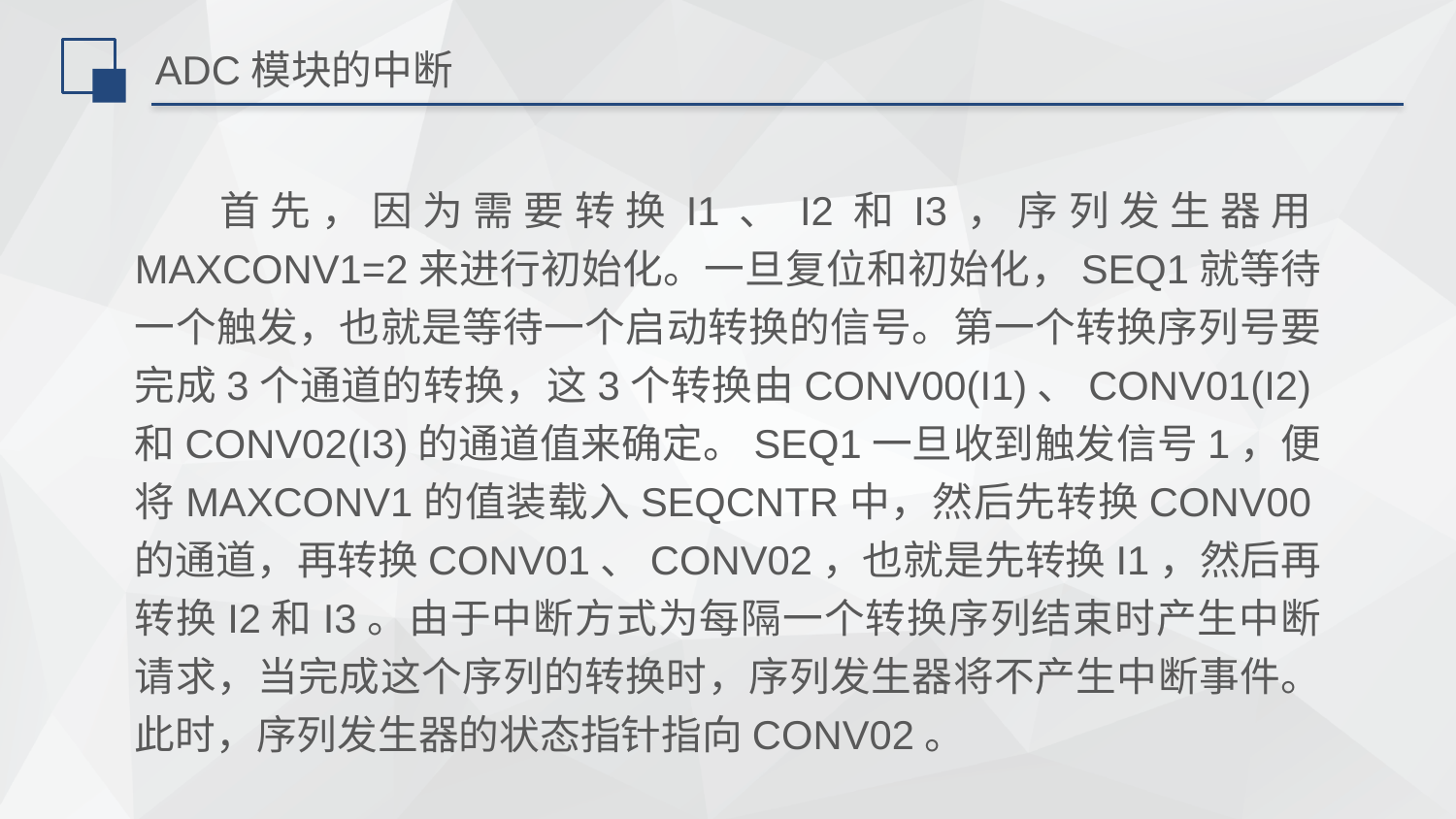

# ADC模块的中断
首先，因为需要转换I1、I2和I3，序列发生器用MAXCONV1=2来进行初始化。一旦复位和初始化，SEQ1就等待一个触发，也就是等待一个启动转换的信号。第一个转换序列号要完成3个通道的转换，这3个转换由CONV00(I1)、CONV01(I2)和CONV02(I3)的通道值来确定。SEQ1一旦收到触发信号1，便将MAXCONV1的值装载入SEQCNTR中，然后先转换CONV00的通道，再转换CONV01、CONV02，也就是先转换I1，然后再转换I2和I3。由于中断方式为每隔一个转换序列结束时产生中断请求，当完成这个序列的转换时，序列发生器将不产生中断事件。此时，序列发生器的状态指针指向CONV02。